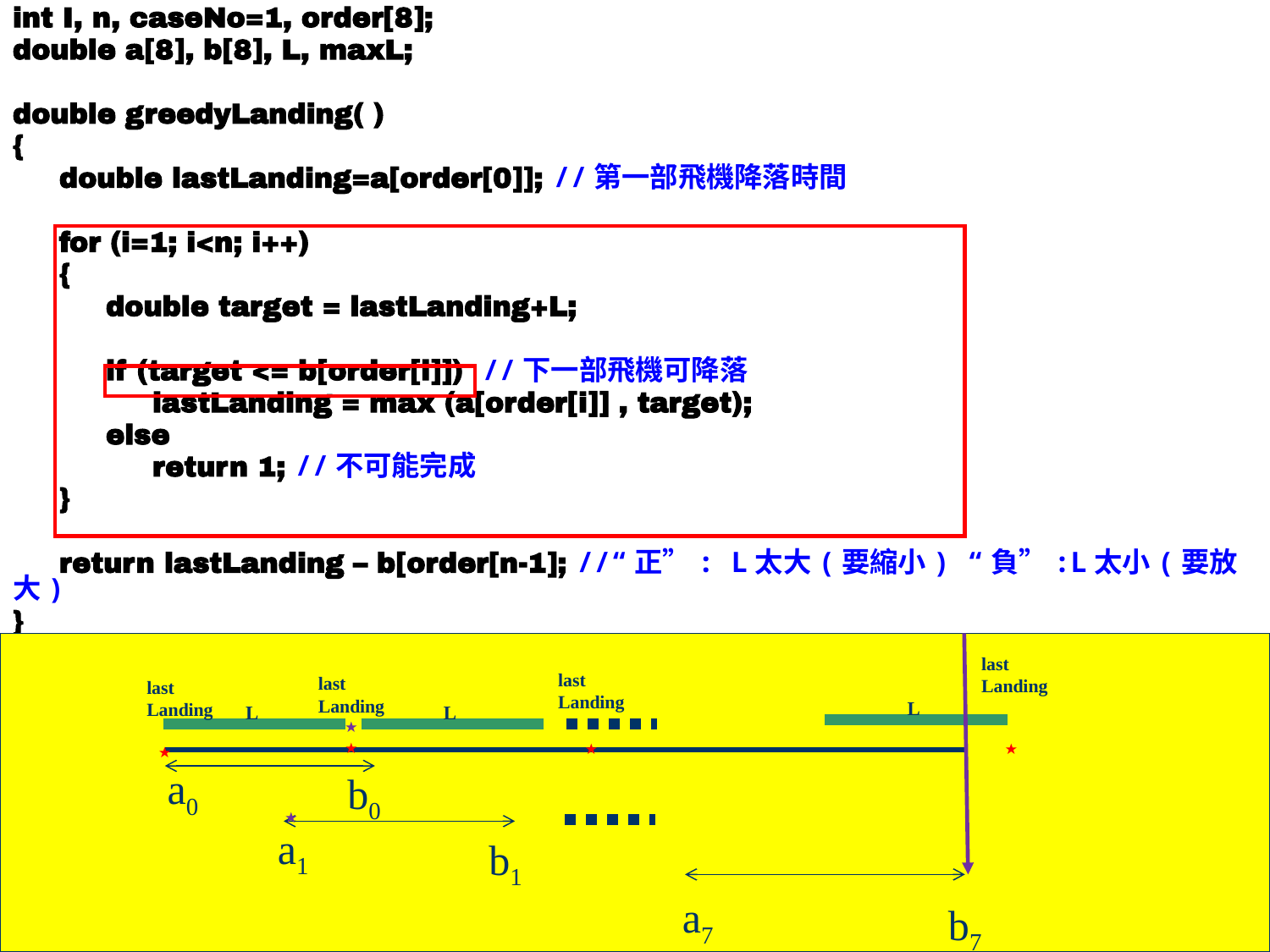

int I, n, caseNo=1, order[8];
double a[8], b[8], L, maxL;

double greedyLanding( )
{
     double lastLanding=a[order[0]]; //第一部飛機降落時間

     for (i=1; i<n; i++)
     {
          double target = lastLanding+L;

          if (target <= b[order[i]])  //下一部飛機可降落
               lastLanding = max (a[order[i]] , target);
          else
               return 1; //不可能完成
     }

     return lastLanding – b[order[n-1]; //“正”: L太大(要縮小) “負”:L太小(要放大)
}

last
Landing
last
Landing
last
Landing
last
Landing
L
L
L
★
★
★
★
★
a0
b0
★
a1
b1
a7
b7